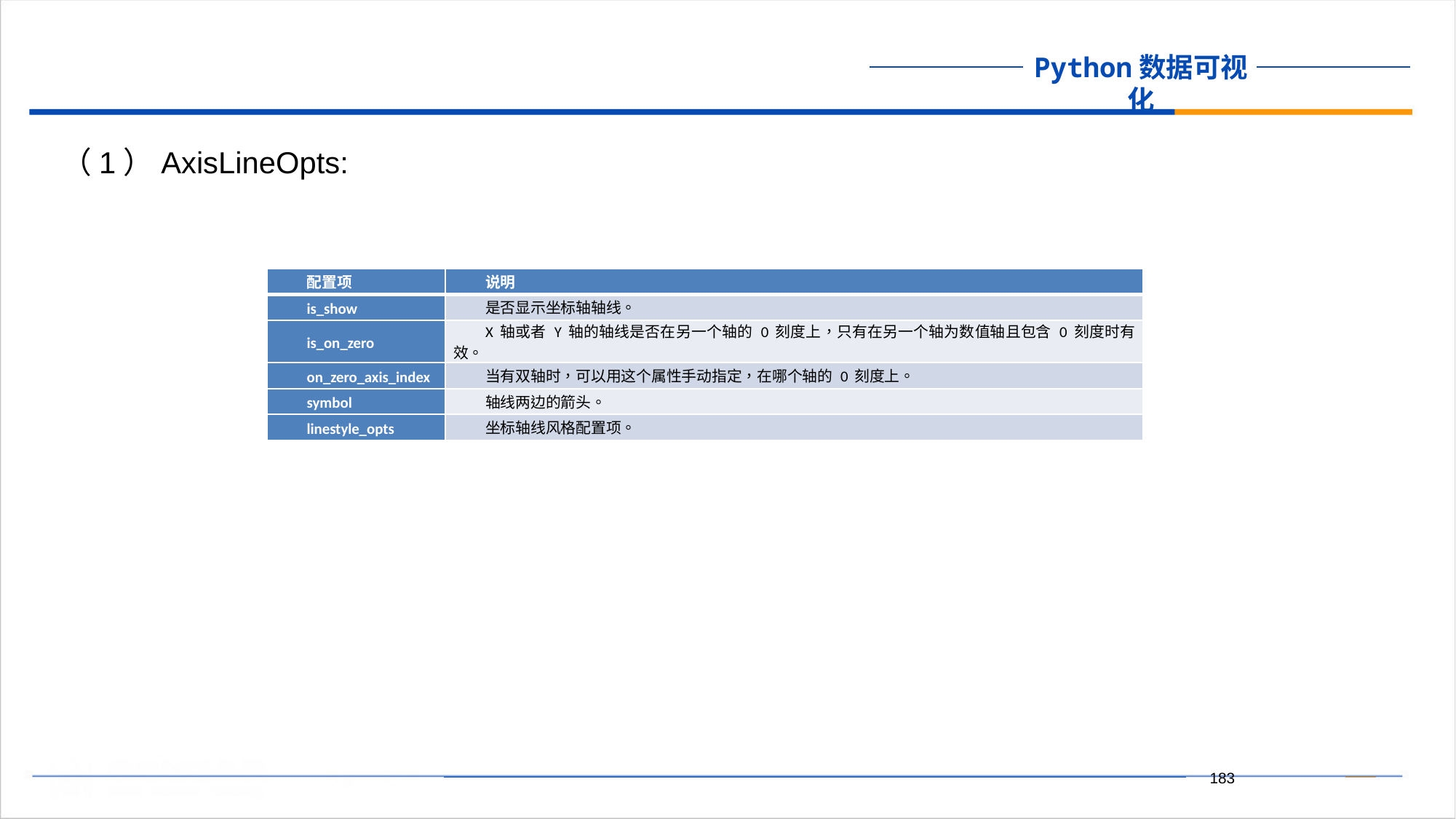

（1）AxisLineOpts:
| 配置项 | 说明 |
| --- | --- |
| is\_show | 是否显示坐标轴轴线。 |
| is\_on\_zero | X 轴或者 Y 轴的轴线是否在另一个轴的 0 刻度上，只有在另一个轴为数值轴且包含 0 刻度时有效。 |
| on\_zero\_axis\_index | 当有双轴时，可以用这个属性手动指定，在哪个轴的 0 刻度上。 |
| symbol | 轴线两边的箭头。 |
| linestyle\_opts | 坐标轴线风格配置项。 |